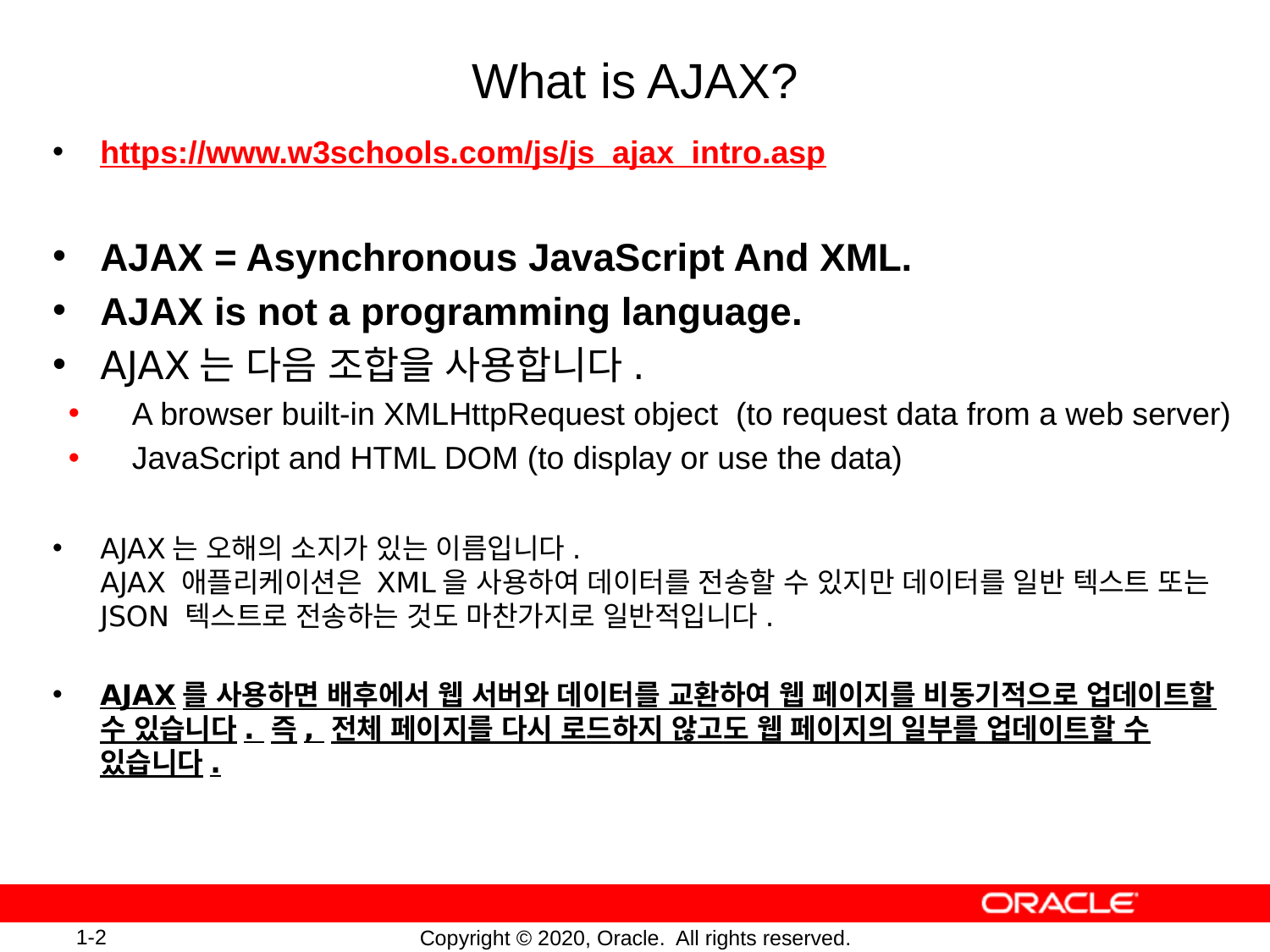

# What is AJAX?
https://www.w3schools.com/js/js_ajax_intro.asp

AJAX = Asynchronous JavaScript And XML.
AJAX is not a programming language.
AJAX는 다음 조합을 사용합니다.
A browser built-in XMLHttpRequest object  (to request data from a web server)
JavaScript and HTML DOM (to display or use the data)

AJAX는 오해의 소지가 있는 이름입니다. 
AJAX 애플리케이션은 XML을 사용하여 데이터를 전송할 수 있지만 데이터를 일반 텍스트 또는 JSON 텍스트로 전송하는 것도 마찬가지로 일반적입니다.

AJAX를 사용하면 배후에서 웹 서버와 데이터를 교환하여 웹 페이지를 비동기적으로 업데이트할 수 있습니다. 즉, 전체 페이지를 다시 로드하지 않고도 웹 페이지의 일부를 업데이트할 수 있습니다.